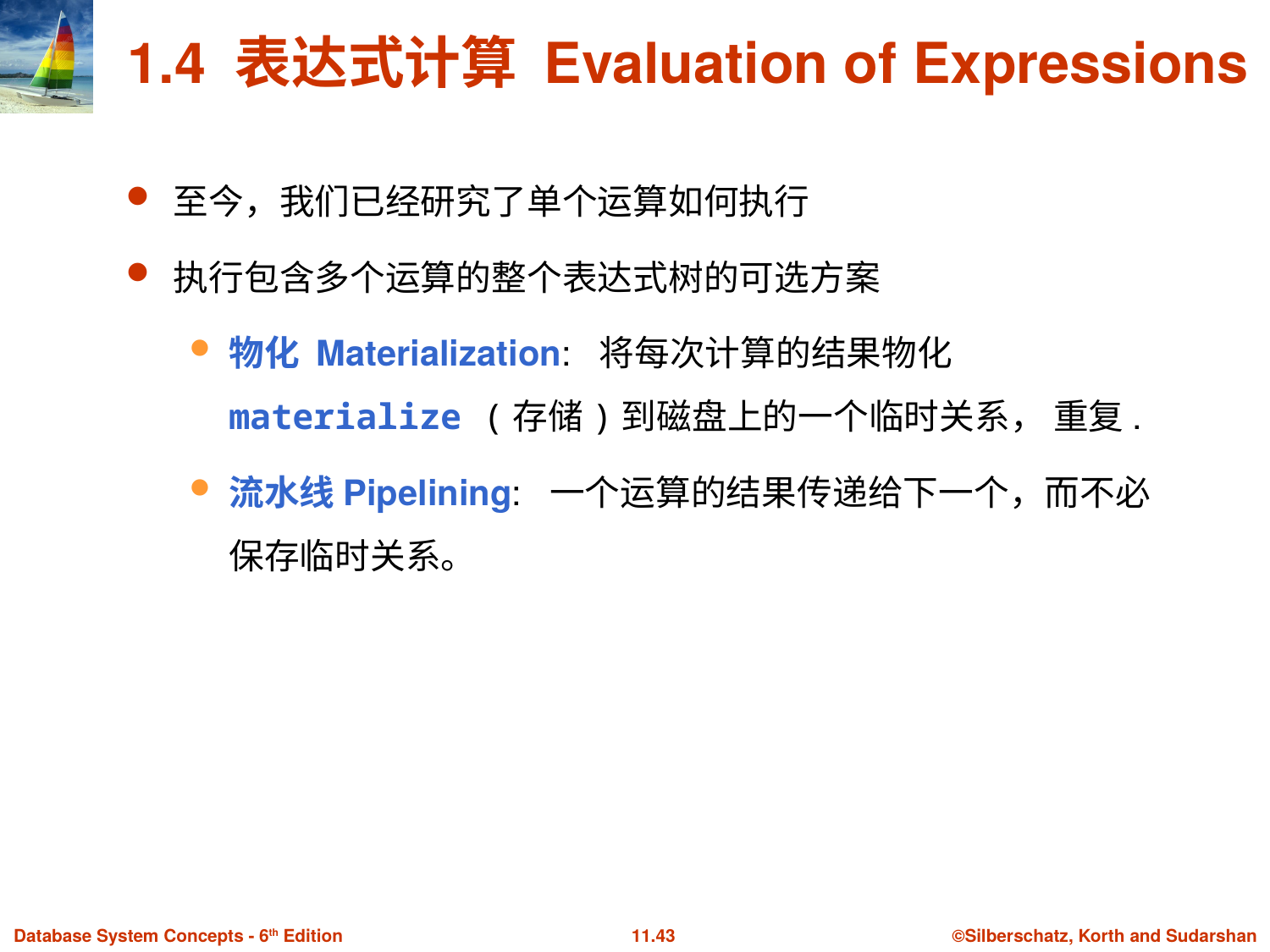

# 1.4 表达式计算 Evaluation of Expressions
至今，我们已经研究了单个运算如何执行
执行包含多个运算的整个表达式树的可选方案
物化 Materialization:  将每次计算的结果物化materialize (存储)到磁盘上的一个临时关系， 重复.
流水线Pipelining:  一个运算的结果传递给下一个，而不必保存临时关系。